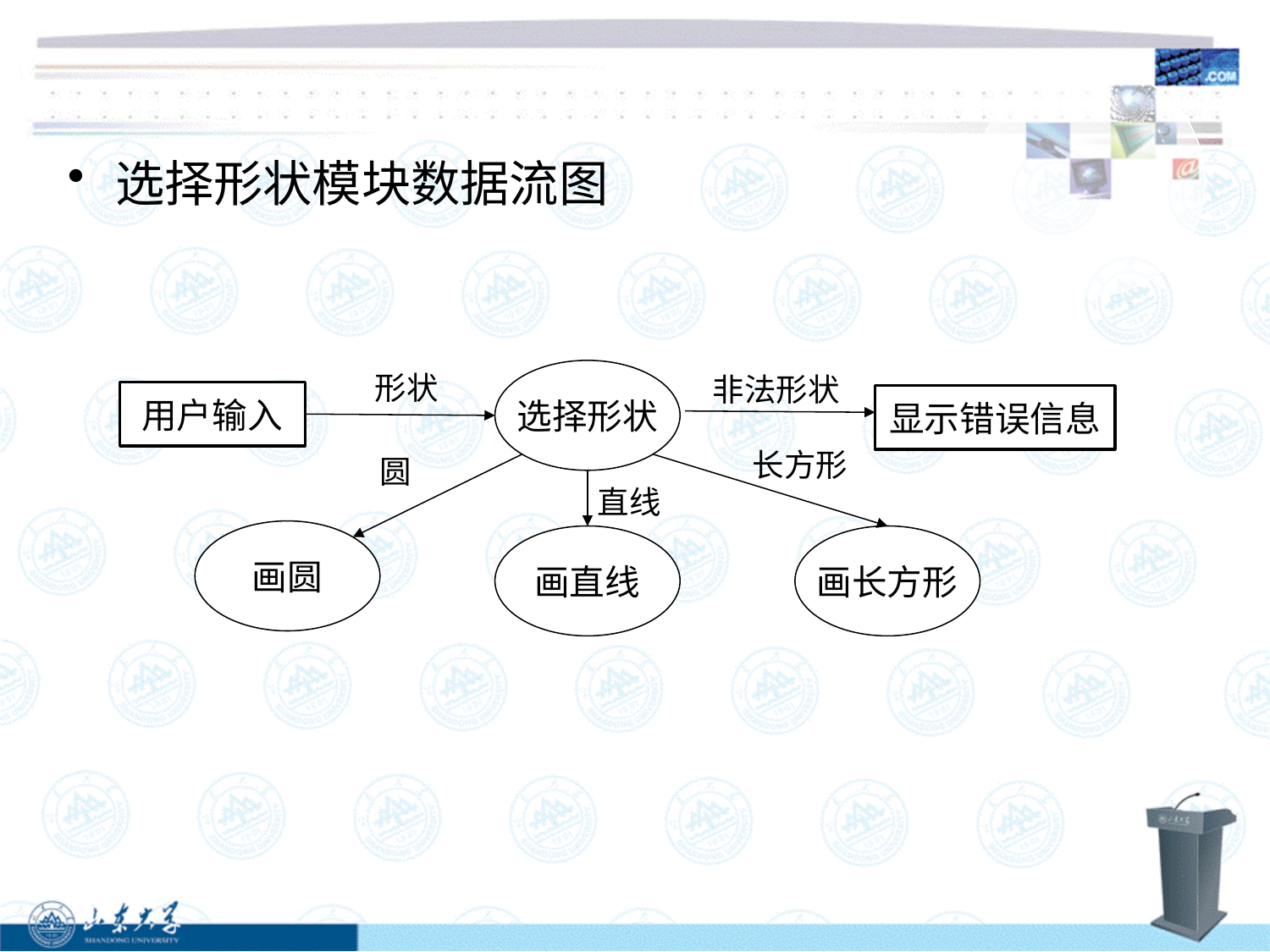

#
选择形状模块数据流图
选择形状
形状
非法形状
用户输入
显示错误信息
长方形
圆
直线
画圆
画直线
画长方形